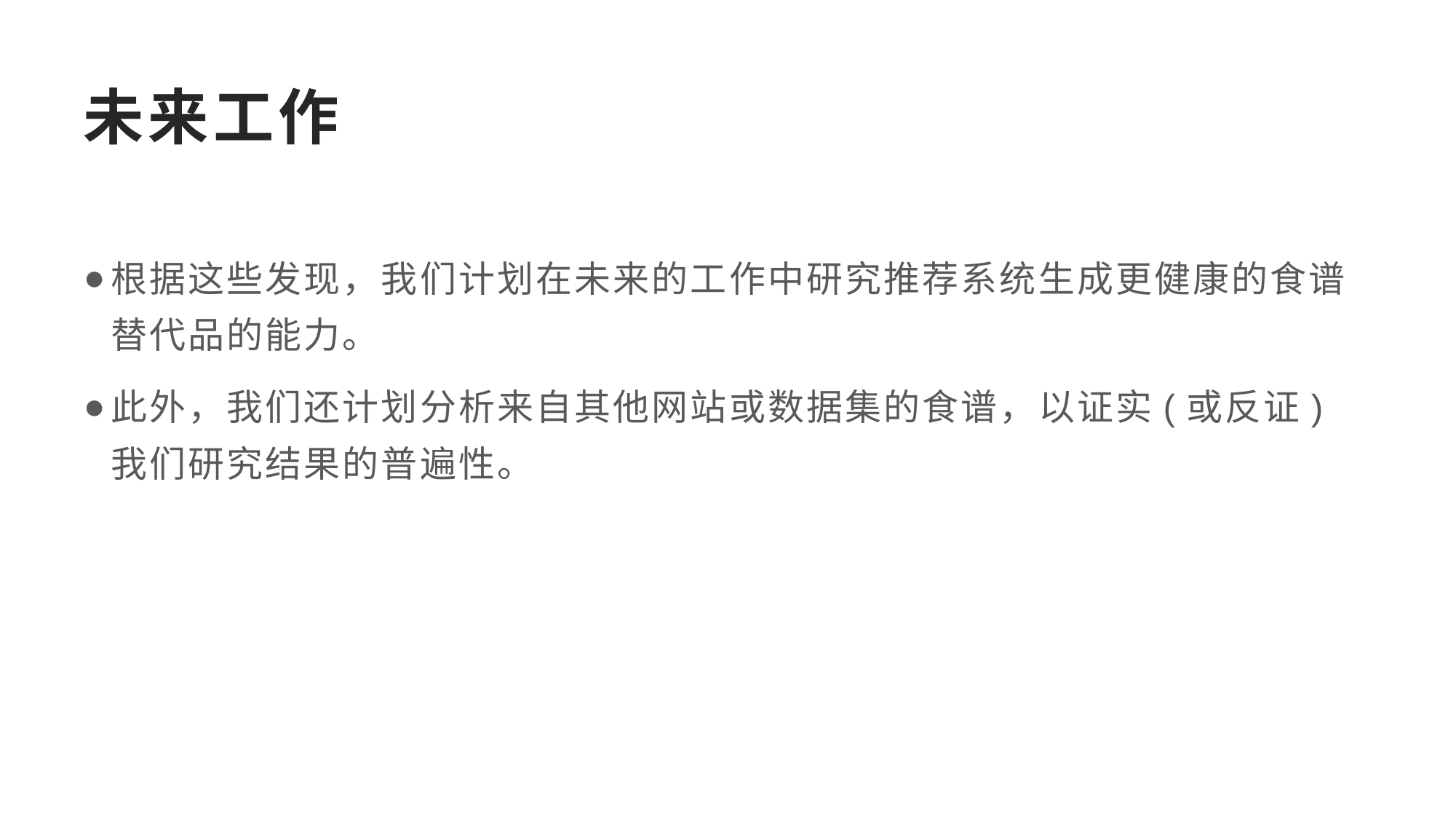

# 未来工作

根据这些发现，我们计划在未来的工作中研究推荐系统生成更健康的食谱替代品的能力。
此外，我们还计划分析来自其他网站或数据集的食谱，以证实(或反证)我们研究结果的普遍性。